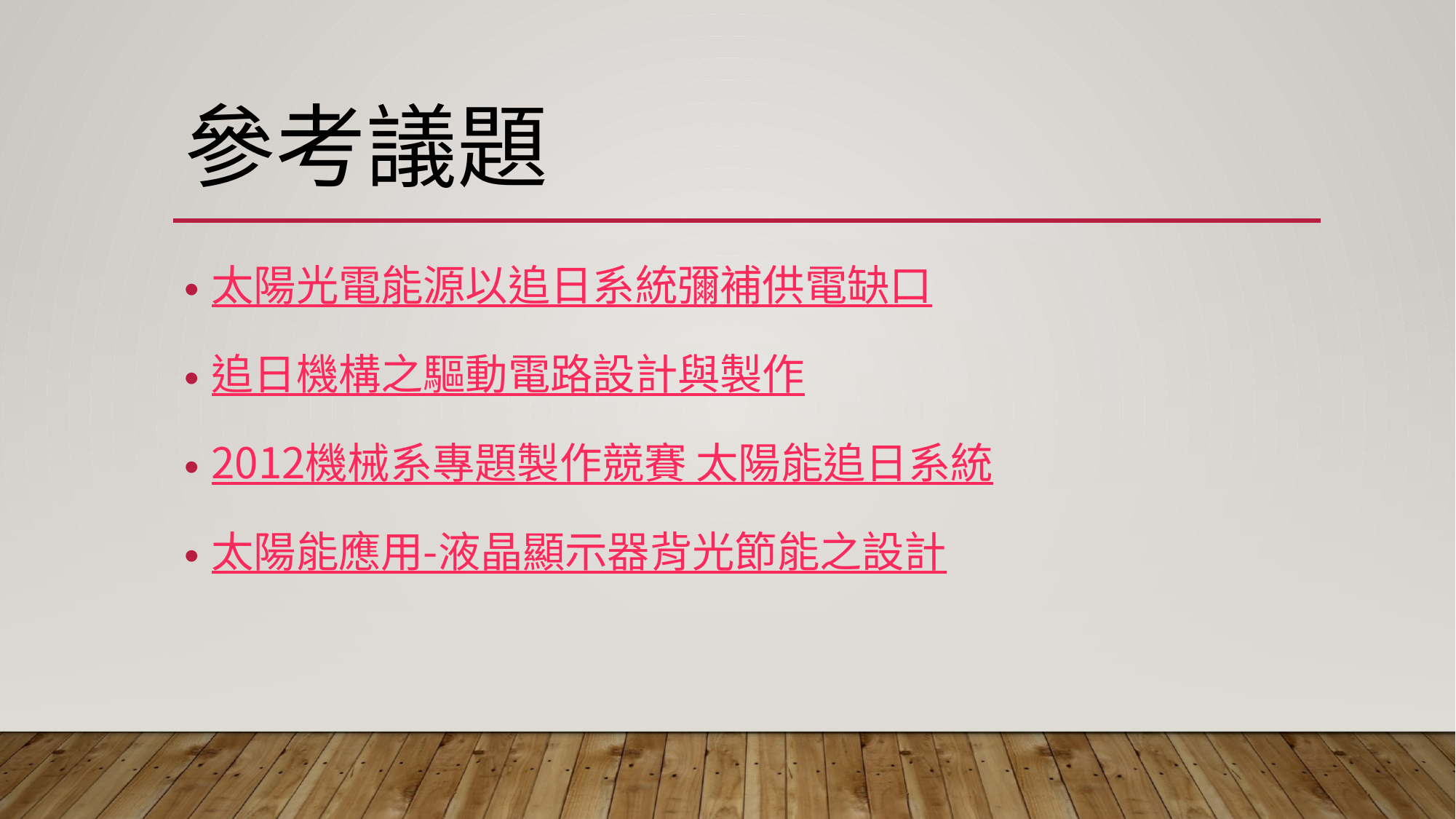

# 參考議題
太陽光電能源以追日系統彌補供電缺口
追日機構之驅動電路設計與製作
2012機械系專題製作競賽 太陽能追日系統
太陽能應用-液晶顯示器背光節能之設計